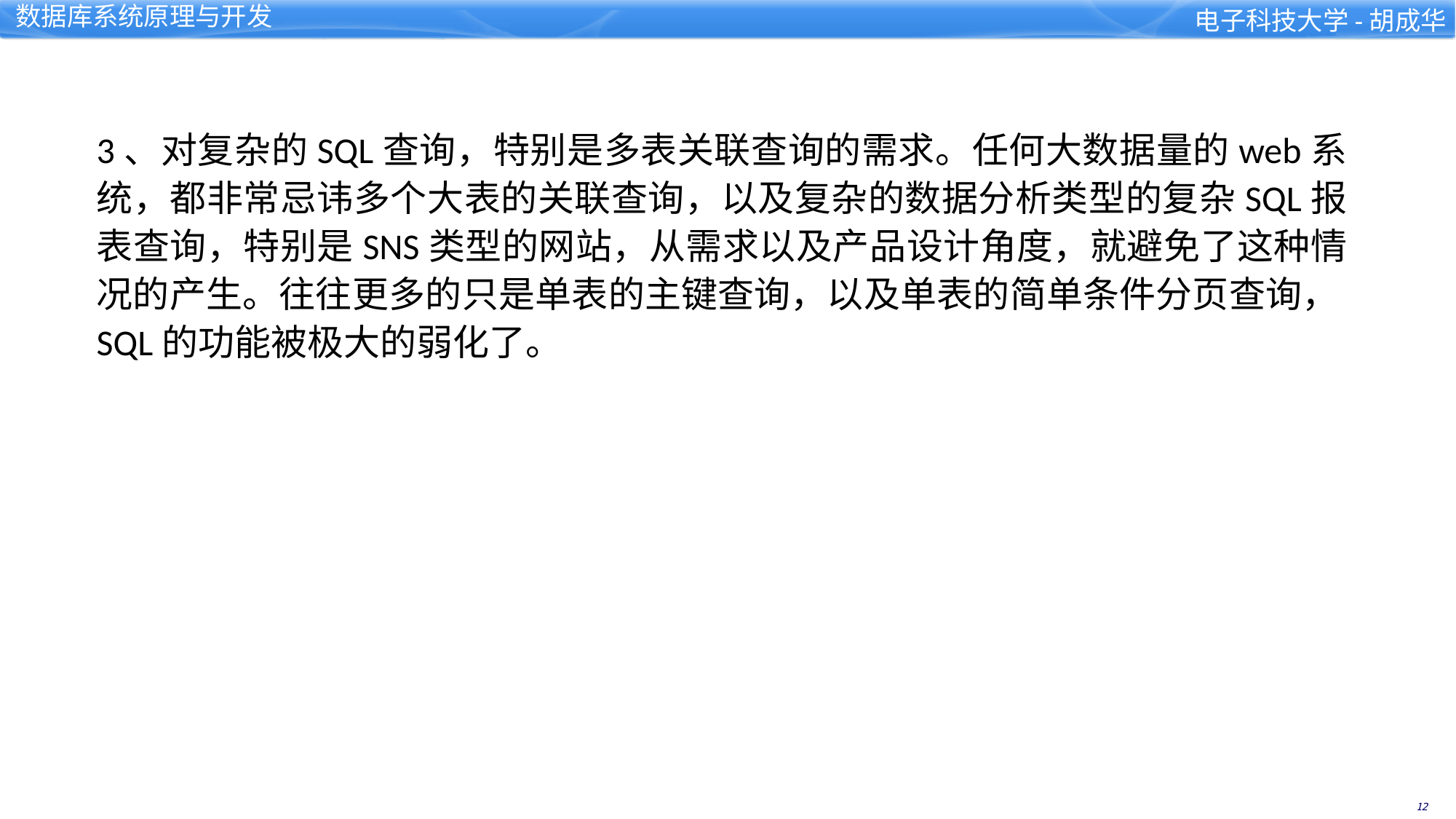

3、对复杂的SQL查询，特别是多表关联查询的需求。任何大数据量的web系统，都非常忌讳多个大表的关联查询，以及复杂的数据分析类型的复杂SQL报表查询，特别是SNS类型的网站，从需求以及产品设计角度，就避免了这种情况的产生。往往更多的只是单表的主键查询，以及单表的简单条件分页查询，SQL的功能被极大的弱化了。